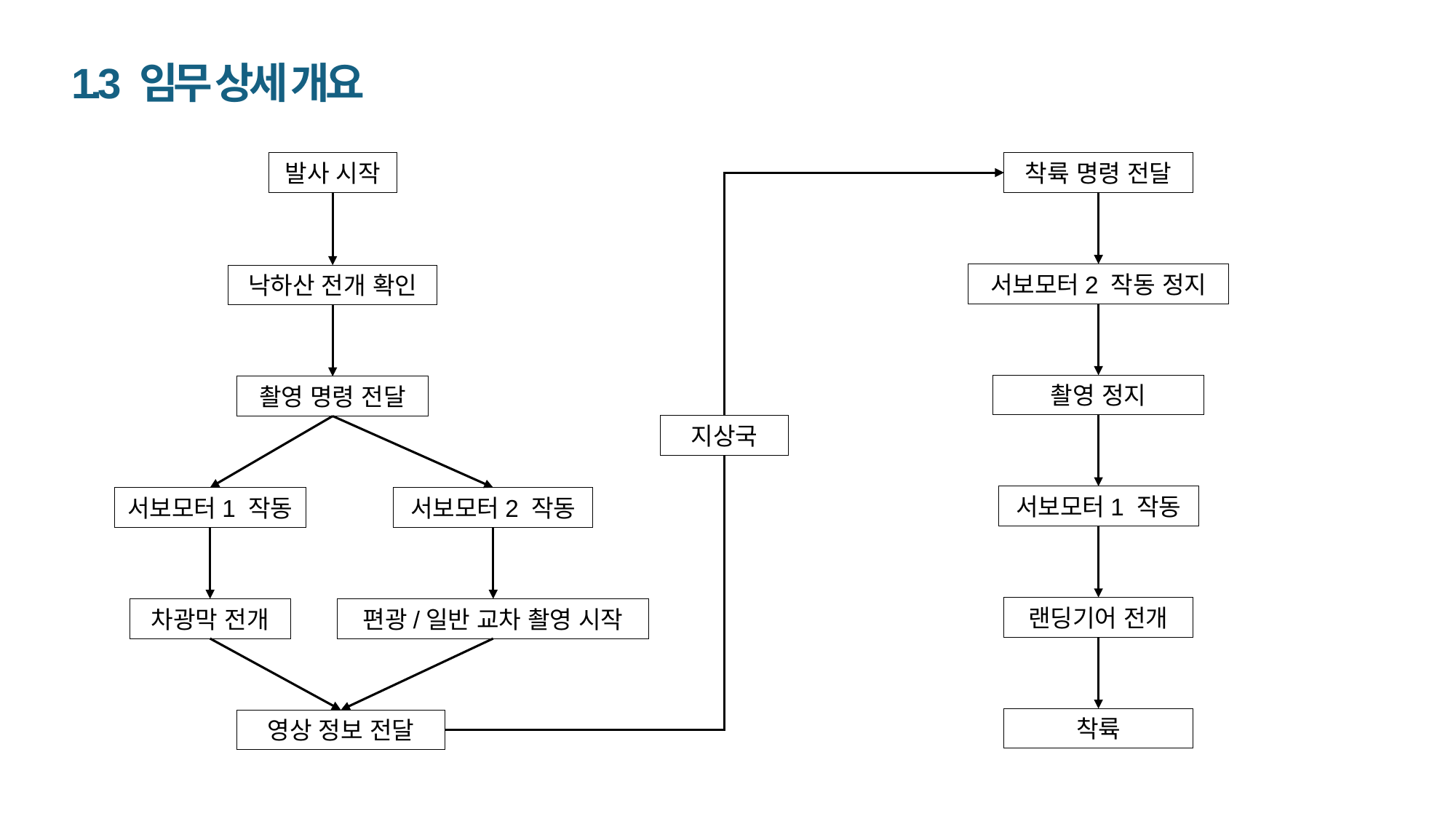

1.3 임무 상세 개요
발사 시작
착륙 명령 전달
서보모터2 작동 정지
낙하산 전개 확인
촬영 정지
촬영 명령 전달
지상국
서보모터1 작동
서보모터1 작동
서보모터2 작동
랜딩기어 전개
차광막 전개
편광/일반 교차 촬영 시작
착륙
영상 정보 전달